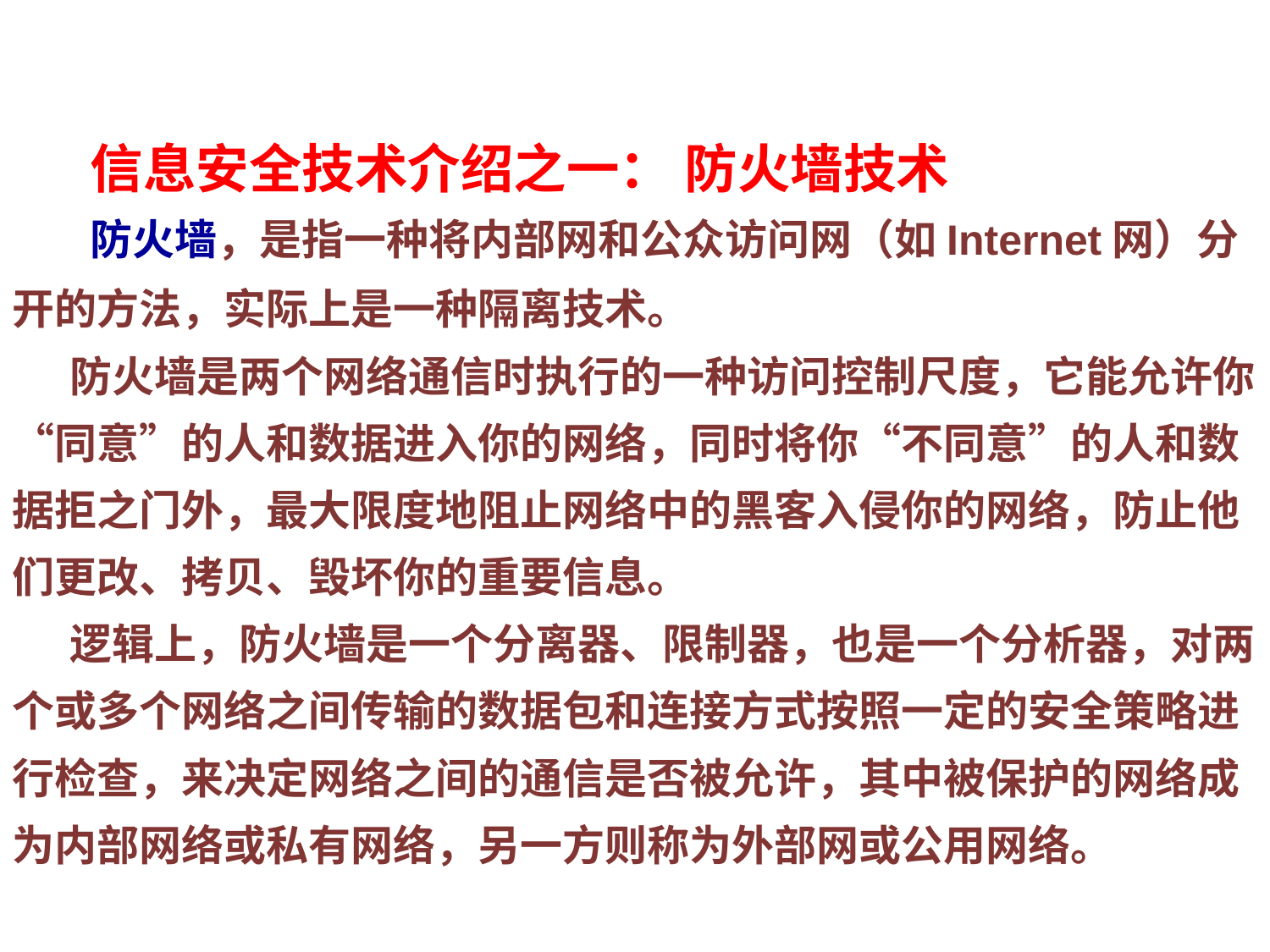

信息安全技术介绍之一： 防火墙技术
      防火墙，是指一种将内部网和公众访问网（如Internet网）分开的方法，实际上是一种隔离技术。
      防火墙是两个网络通信时执行的一种访问控制尺度，它能允许你“同意”的人和数据进入你的网络，同时将你“不同意”的人和数据拒之门外，最大限度地阻止网络中的黑客入侵你的网络，防止他们更改、拷贝、毁坏你的重要信息。
      逻辑上，防火墙是一个分离器、限制器，也是一个分析器，对两个或多个网络之间传输的数据包和连接方式按照一定的安全策略进行检查，来决定网络之间的通信是否被允许，其中被保护的网络成为内部网络或私有网络，另一方则称为外部网或公用网络。